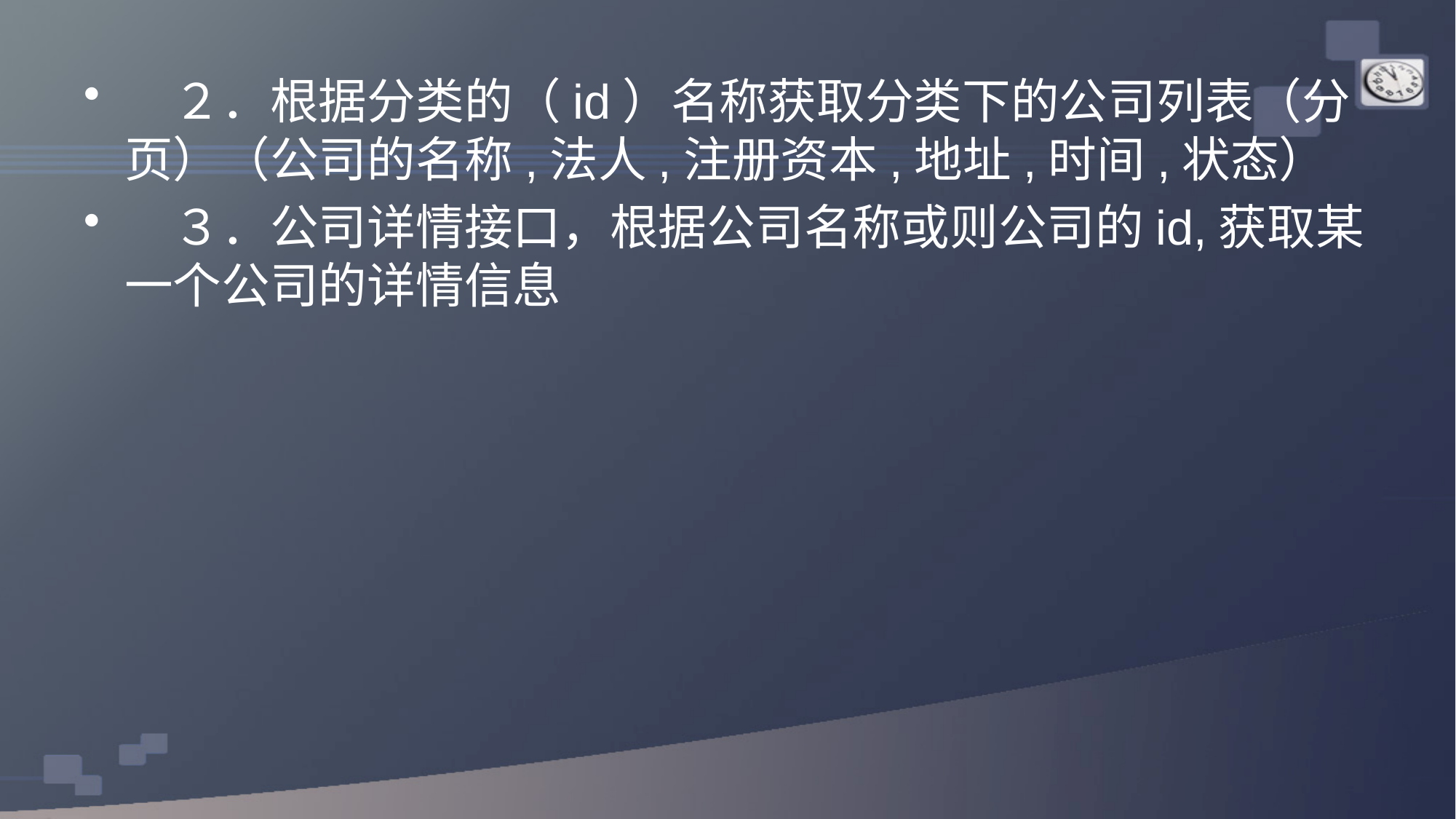

２．根据分类的（id）名称获取分类下的公司列表（分页）（公司的名称,法人,注册资本,地址,时间,状态）
　３．公司详情接口，根据公司名称或则公司的id,获取某一个公司的详情信息